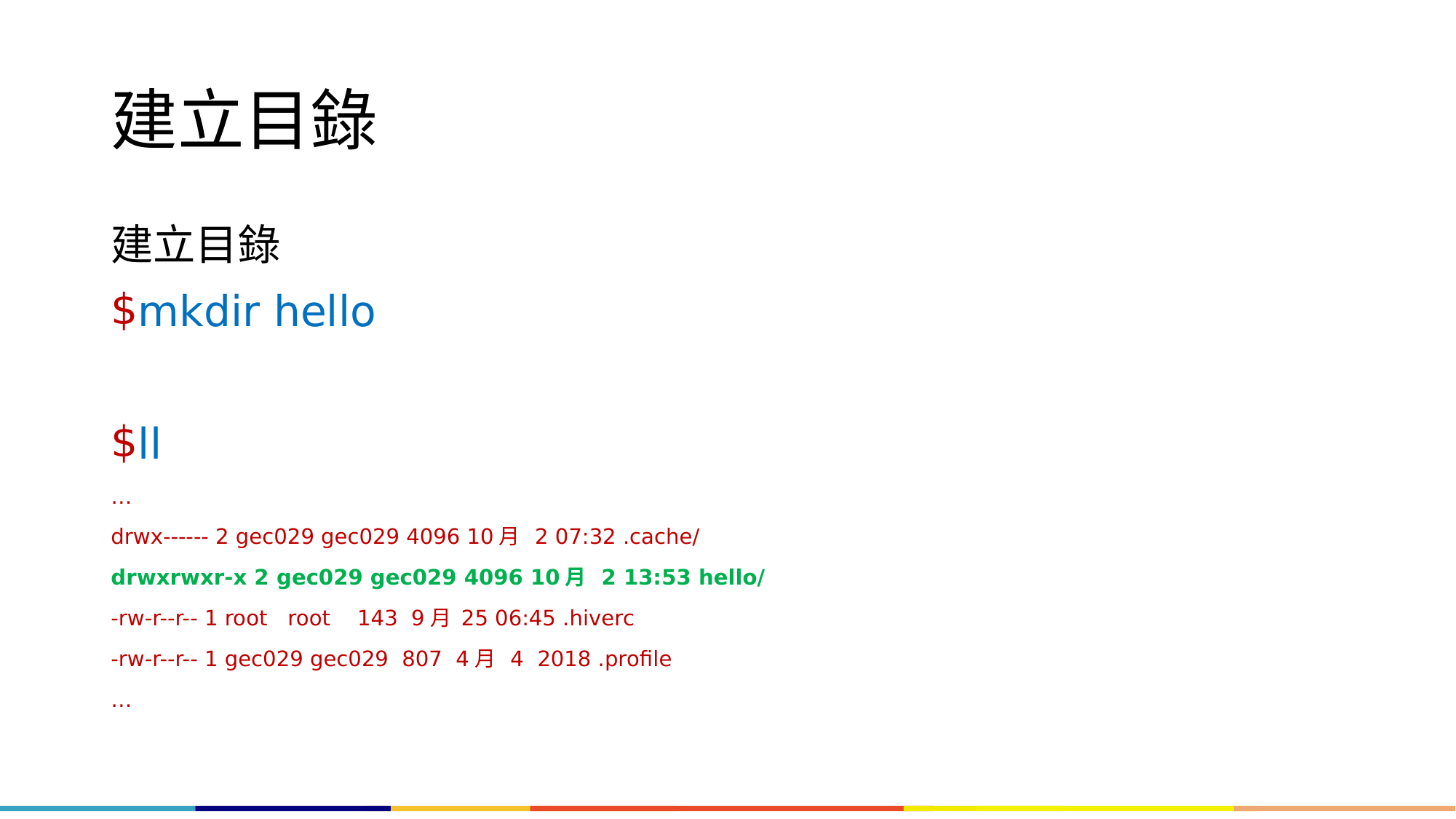

# 建立目錄
建立目錄
mkdir hello

ll
…
drwx------ 2 gec029 gec029 4096 10月  2 07:32 .cache/
drwxrwxr-x 2 gec029 gec029 4096 10月  2 13:53 hello/
-rw-r--r-- 1 root   root    143  9月 25 06:45 .hiverc
-rw-r--r-- 1 gec029 gec029  807  4月  4  2018 .profile
…